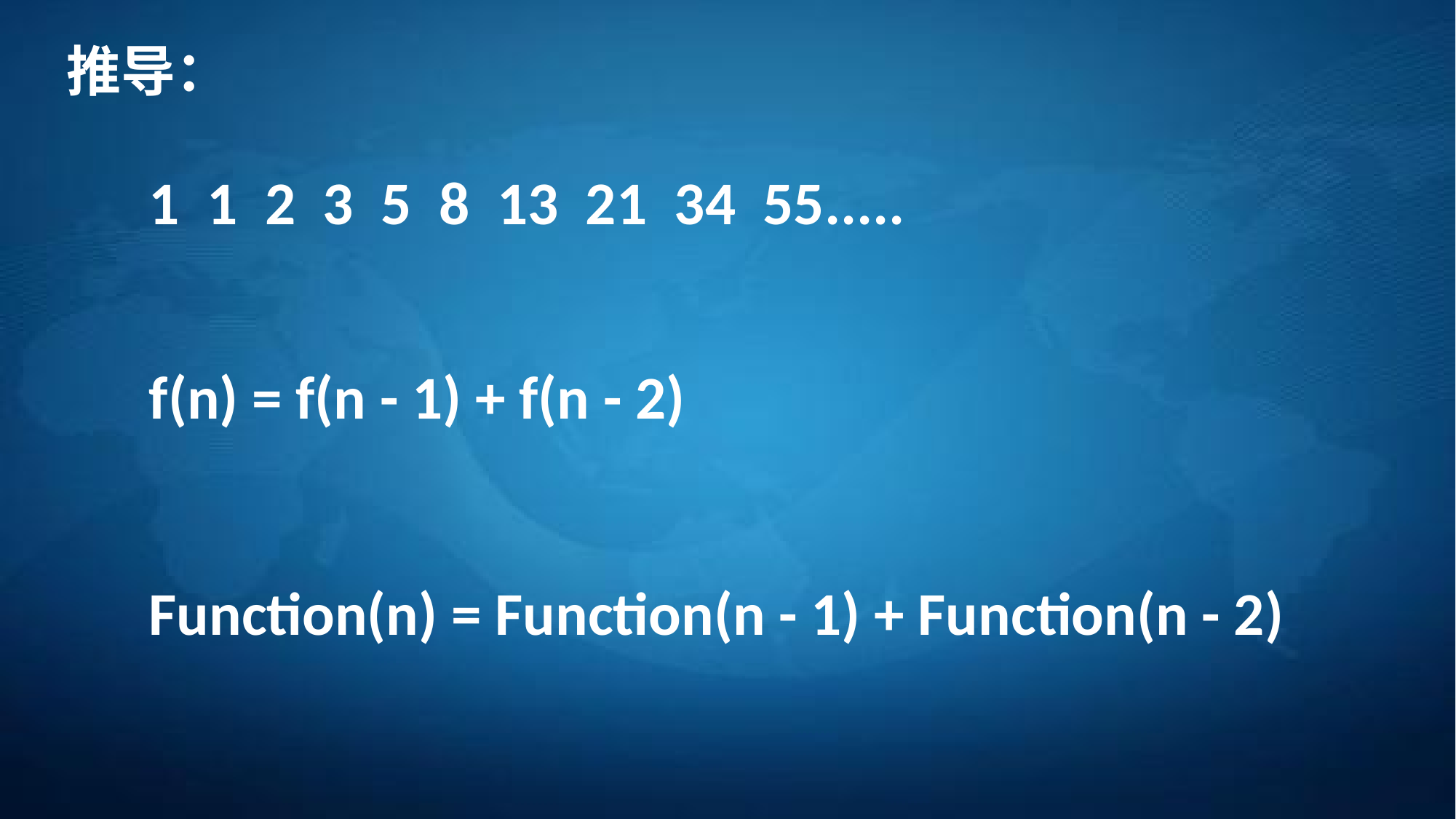

推导：
1  1  2  3  5  8  13  21  34  55.....
f(n) = f(n - 1) + f(n - 2)
Function(n) = Function(n - 1) + Function(n - 2)